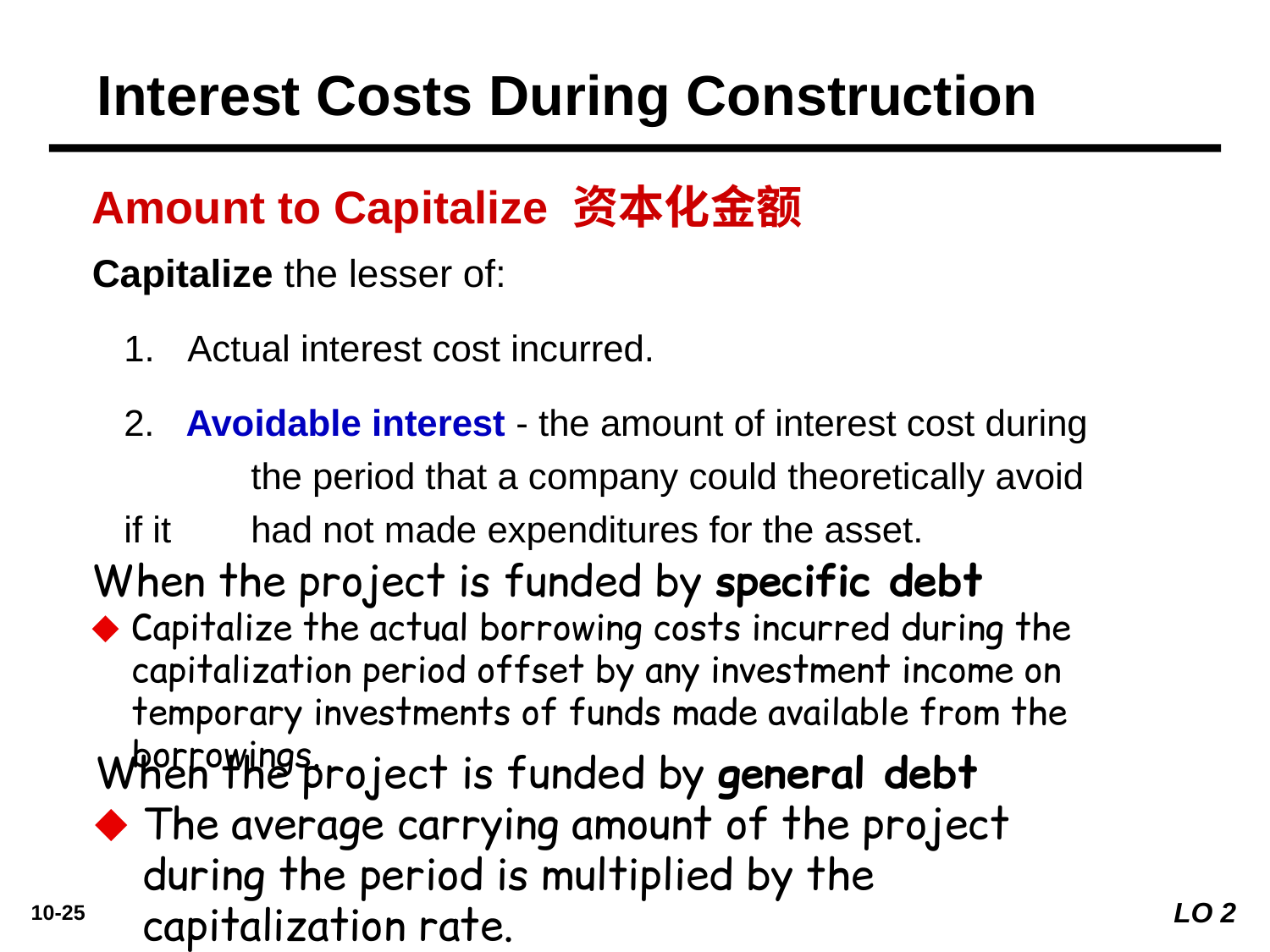

Interest Costs During Construction

Amount to Capitalize 资本化金额
Capitalize the lesser of:
Actual interest cost incurred.
2.   Avoidable interest - the amount of interest cost during 	the period that a company could theoretically avoid if it 	had not made expenditures for the asset.
When the project is funded by specific debt
Capitalize the actual borrowing costs incurred during the capitalization period offset by any investment income on temporary investments of funds made available from the borrowings.
When the project is funded by general debt
The average carrying amount of the project during the period is multiplied by the capitalization rate.
LO 2